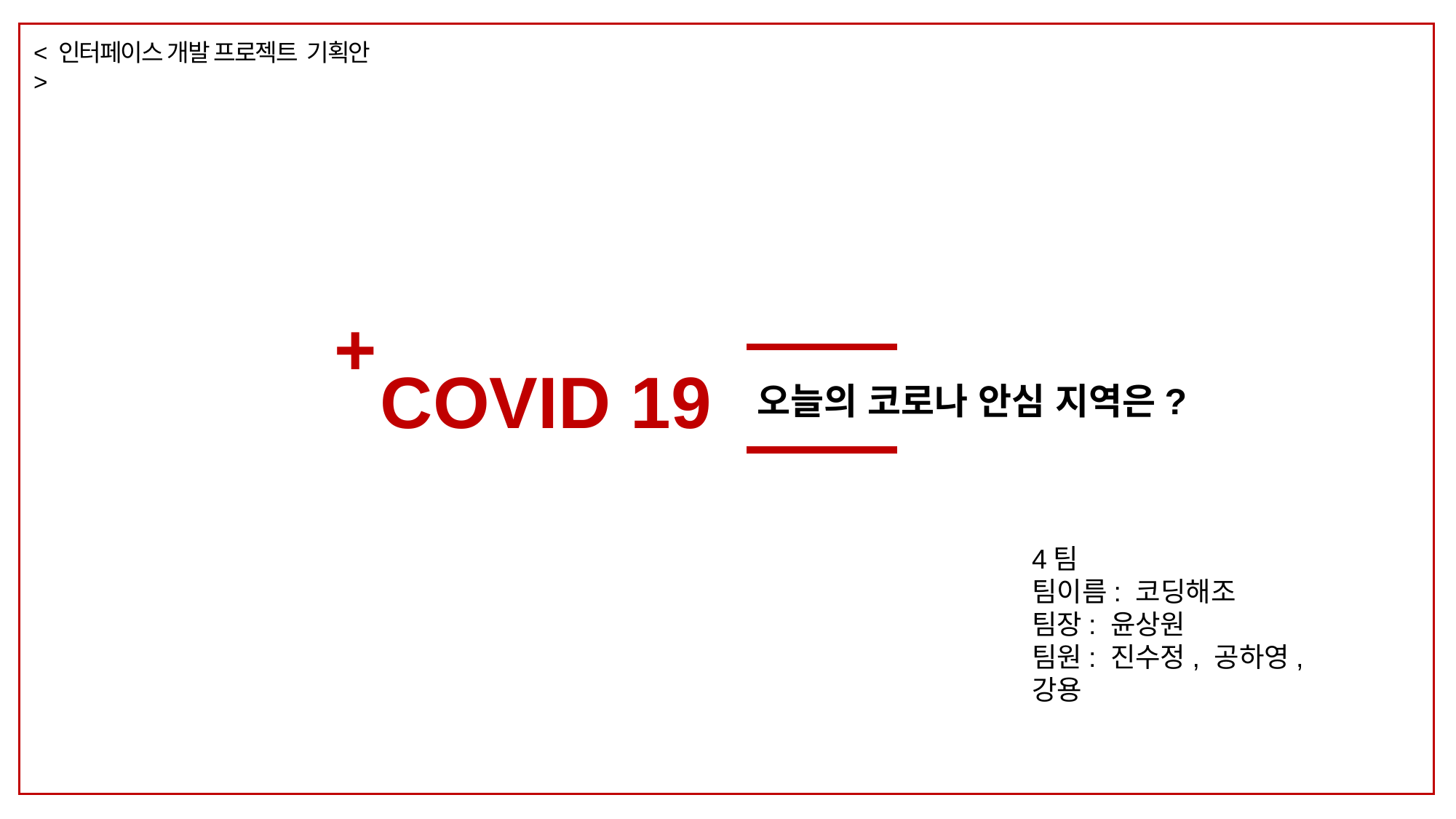

< 인터페이스 개발 프로젝트  기획안 >
+
COVID 19
오늘의 코로나 안심 지역은?
4팀
팀이름: 코딩해조
팀장: 윤상원
팀원: 진수정, 공하영, 강용